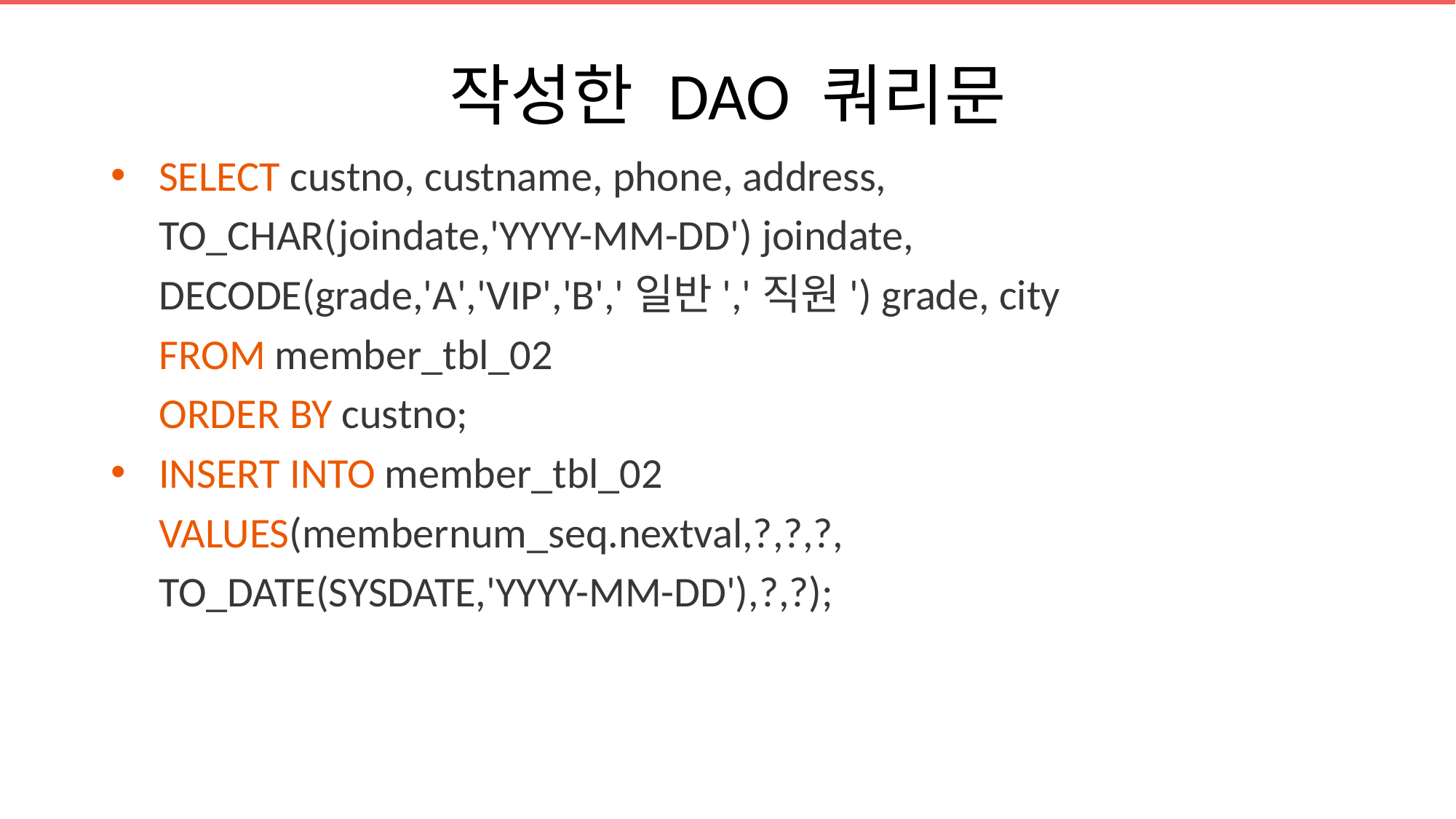

# 작성한 DAO 쿼리문
SELECT custno, custname, phone, address,
     TO_CHAR(joindate,'YYYY-MM-DD') joindate,
     DECODE(grade,'A','VIP','B','일반','직원') grade, city
     FROM member_tbl_02
     ORDER BY custno;
INSERT INTO member_tbl_02
     VALUES(membernum_seq.nextval,?,?,?,
     TO_DATE(SYSDATE,'YYYY-MM-DD'),?,?);